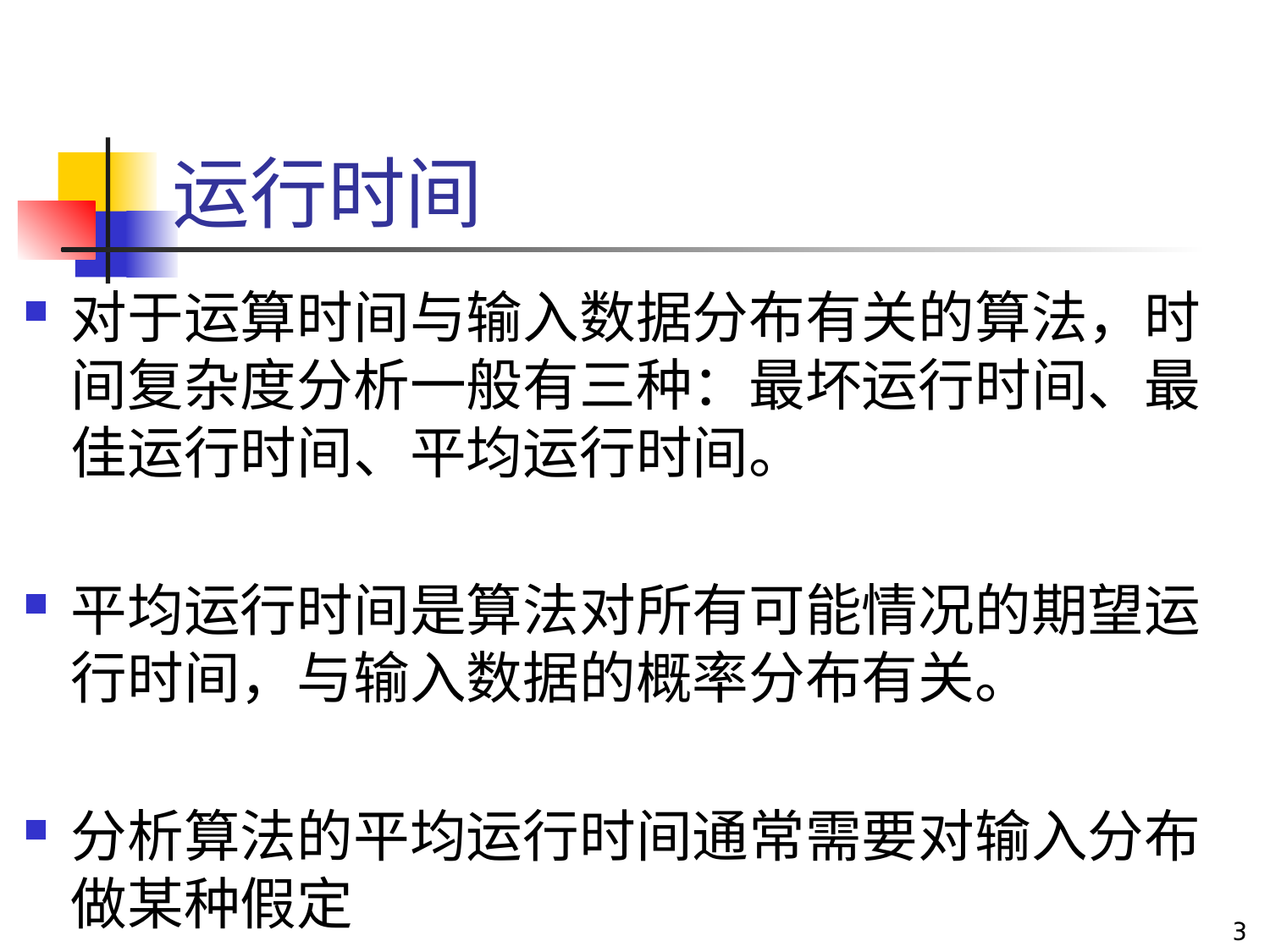

# 运行时间
对于运算时间与输入数据分布有关的算法，时间复杂度分析一般有三种：最坏运行时间、最佳运行时间、平均运行时间。

平均运行时间是算法对所有可能情况的期望运行时间，与输入数据的概率分布有关。

分析算法的平均运行时间通常需要对输入分布做某种假定
3